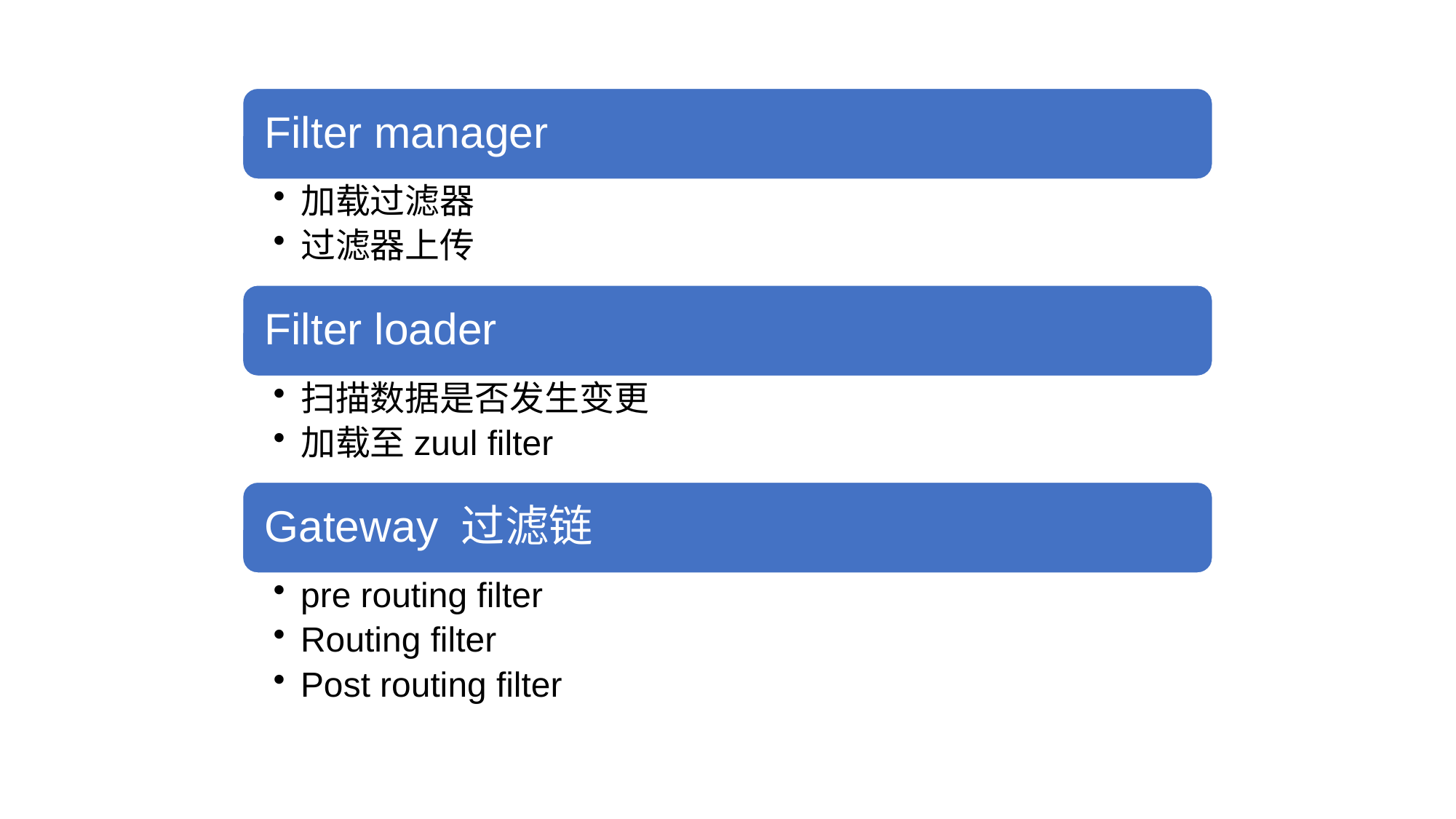

Filter manager
加载过滤器
过滤器上传
Filter loader
扫描数据是否发生变更
加载至zuul filter
Gateway 过滤链
pre routing filter
Routing filter
Post routing filter